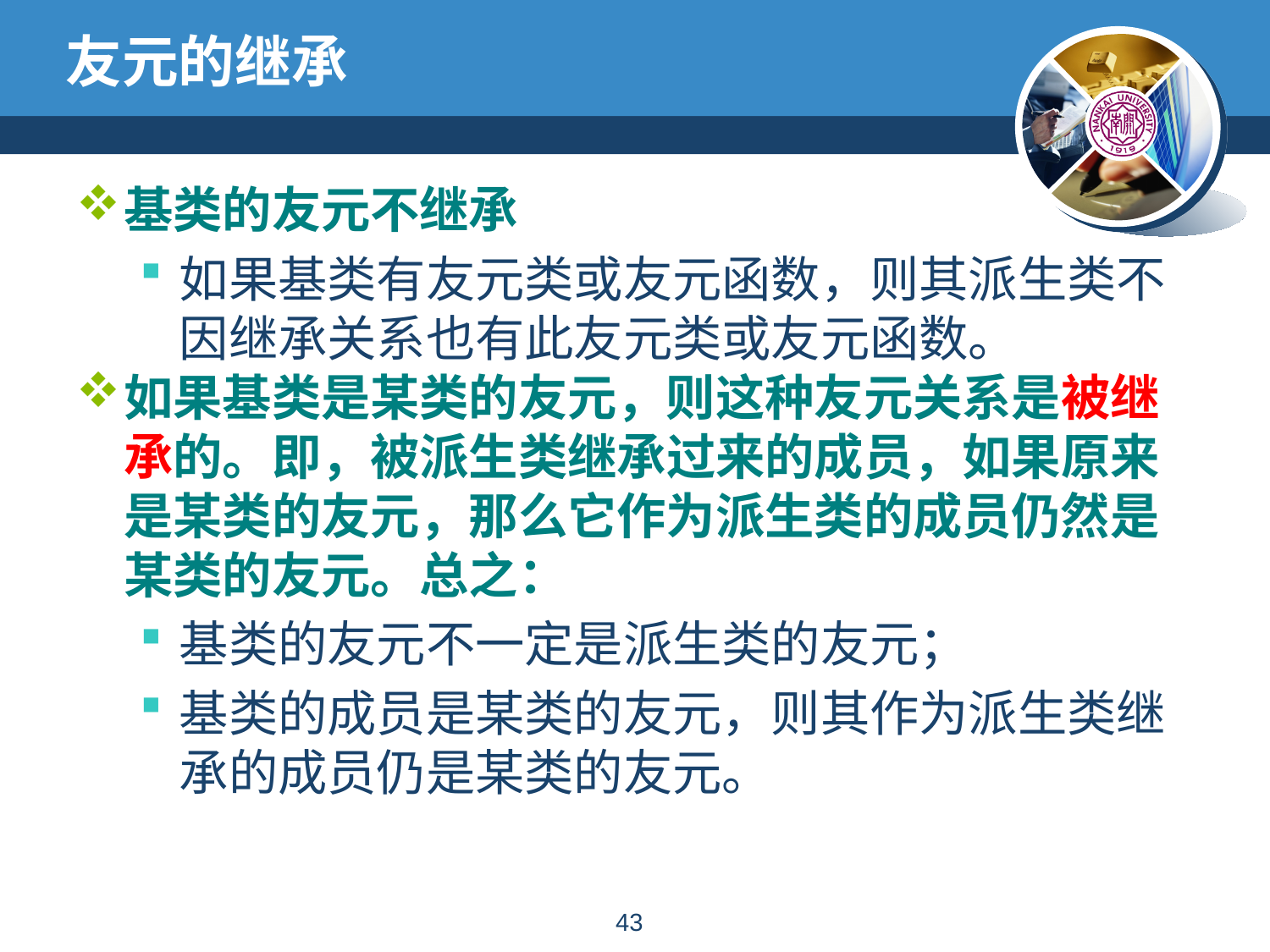

# 友元的继承
基类的友元不继承
如果基类有友元类或友元函数，则其派生类不因继承关系也有此友元类或友元函数。
如果基类是某类的友元，则这种友元关系是被继承的。即，被派生类继承过来的成员，如果原来是某类的友元，那么它作为派生类的成员仍然是某类的友元。总之：
基类的友元不一定是派生类的友元；
基类的成员是某类的友元，则其作为派生类继承的成员仍是某类的友元。
43